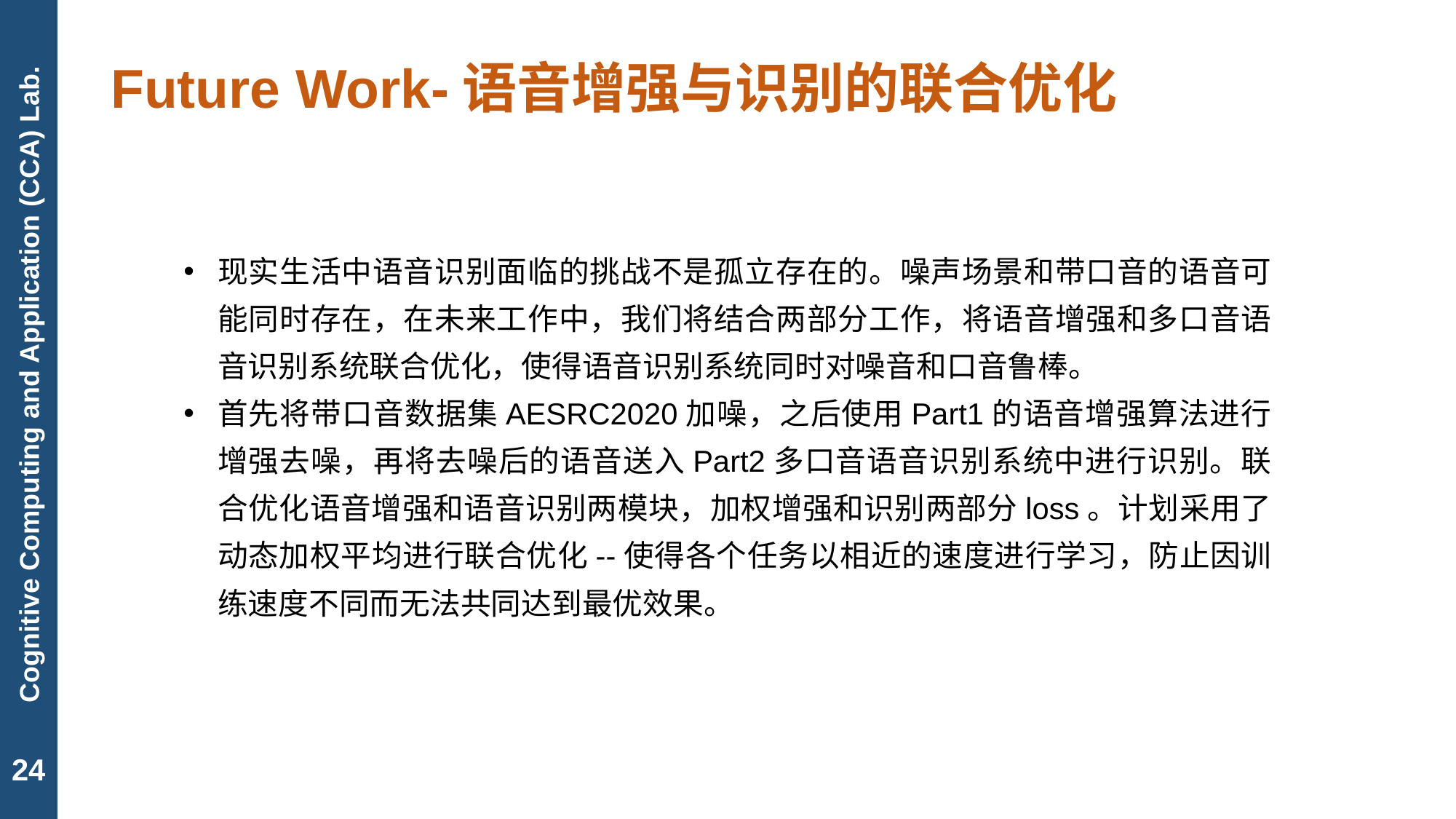

# Future Work-语音增强与识别的联合优化
现实生活中语音识别面临的挑战不是孤立存在的。噪声场景和带口音的语音可能同时存在，在未来工作中，我们将结合两部分工作，将语音增强和多口音语音识别系统联合优化，使得语音识别系统同时对噪音和口音鲁棒。
首先将带口音数据集AESRC2020加噪，之后使用Part1的语音增强算法进行增强去噪，再将去噪后的语音送入Part2多口音语音识别系统中进行识别。联合优化语音增强和语音识别两模块，加权增强和识别两部分loss。计划采用了动态加权平均进行联合优化--使得各个任务以相近的速度进行学习，防止因训练速度不同而无法共同达到最优效果。
24